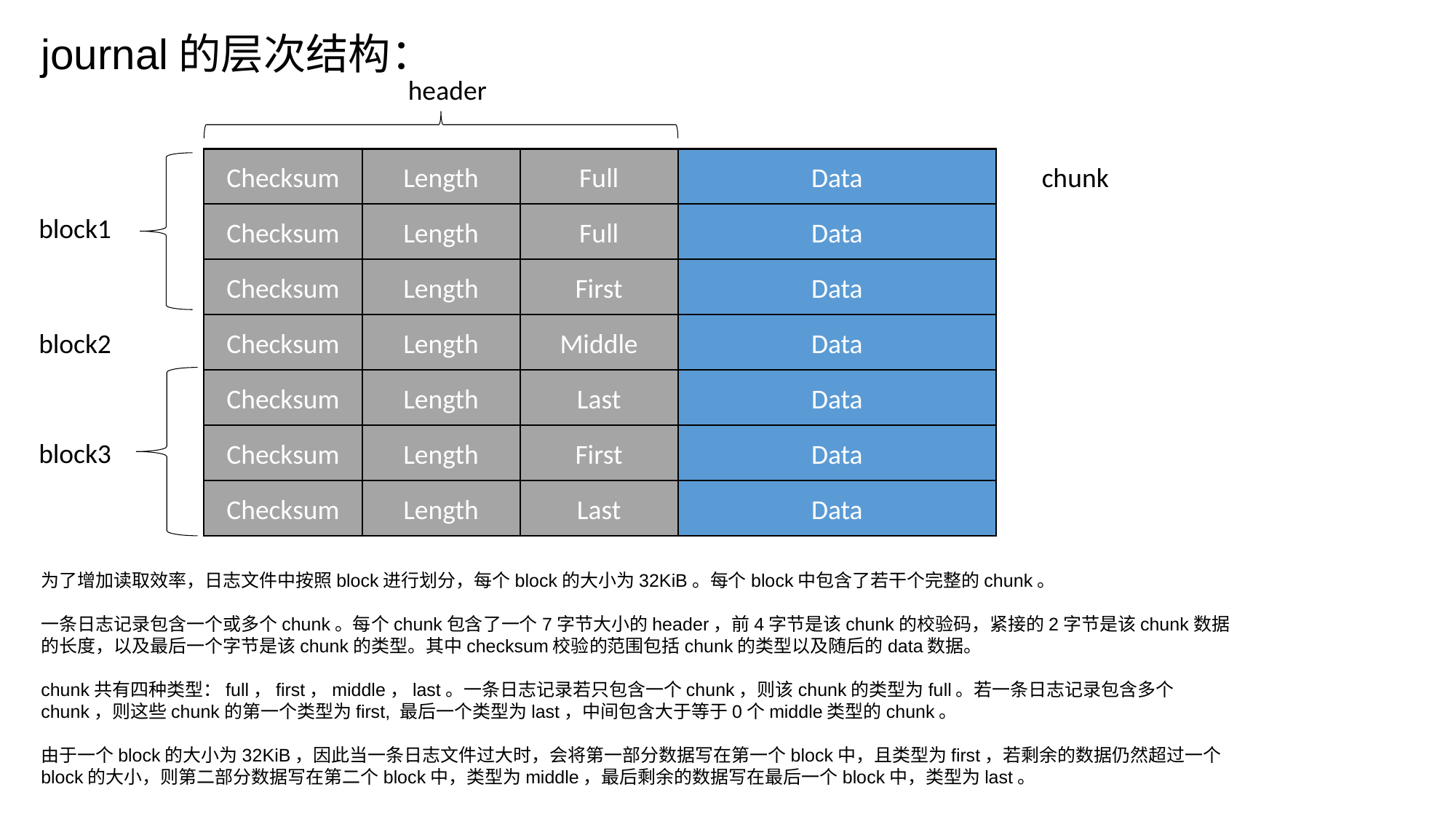

journal的层次结构：
header
Checksum
Length
Full
Data

chunk
Checksum
Length
Full
Data
block1
Checksum
Length
First
Data
Checksum
Length
Middle
Data
block2

Checksum
Length
Last
Data
Checksum
Length
First
Data
block3
Checksum
Length
Last
Data
为了增加读取效率，日志文件中按照block进行划分，每个block的大小为32KiB。每个block中包含了若干个完整的chunk。

一条日志记录包含一个或多个chunk。每个chunk包含了一个7字节大小的header，前4字节是该chunk的校验码，紧接的2字节是该chunk数据的长度，以及最后一个字节是该chunk的类型。其中checksum校验的范围包括chunk的类型以及随后的data数据。

chunk共有四种类型：full，first，middle，last。一条日志记录若只包含一个chunk，则该chunk的类型为full。若一条日志记录包含多个chunk，则这些chunk的第一个类型为first, 最后一个类型为last，中间包含大于等于0个middle类型的chunk。

由于一个block的大小为32KiB，因此当一条日志文件过大时，会将第一部分数据写在第一个block中，且类型为first，若剩余的数据仍然超过一个block的大小，则第二部分数据写在第二个block中，类型为middle，最后剩余的数据写在最后一个block中，类型为last。